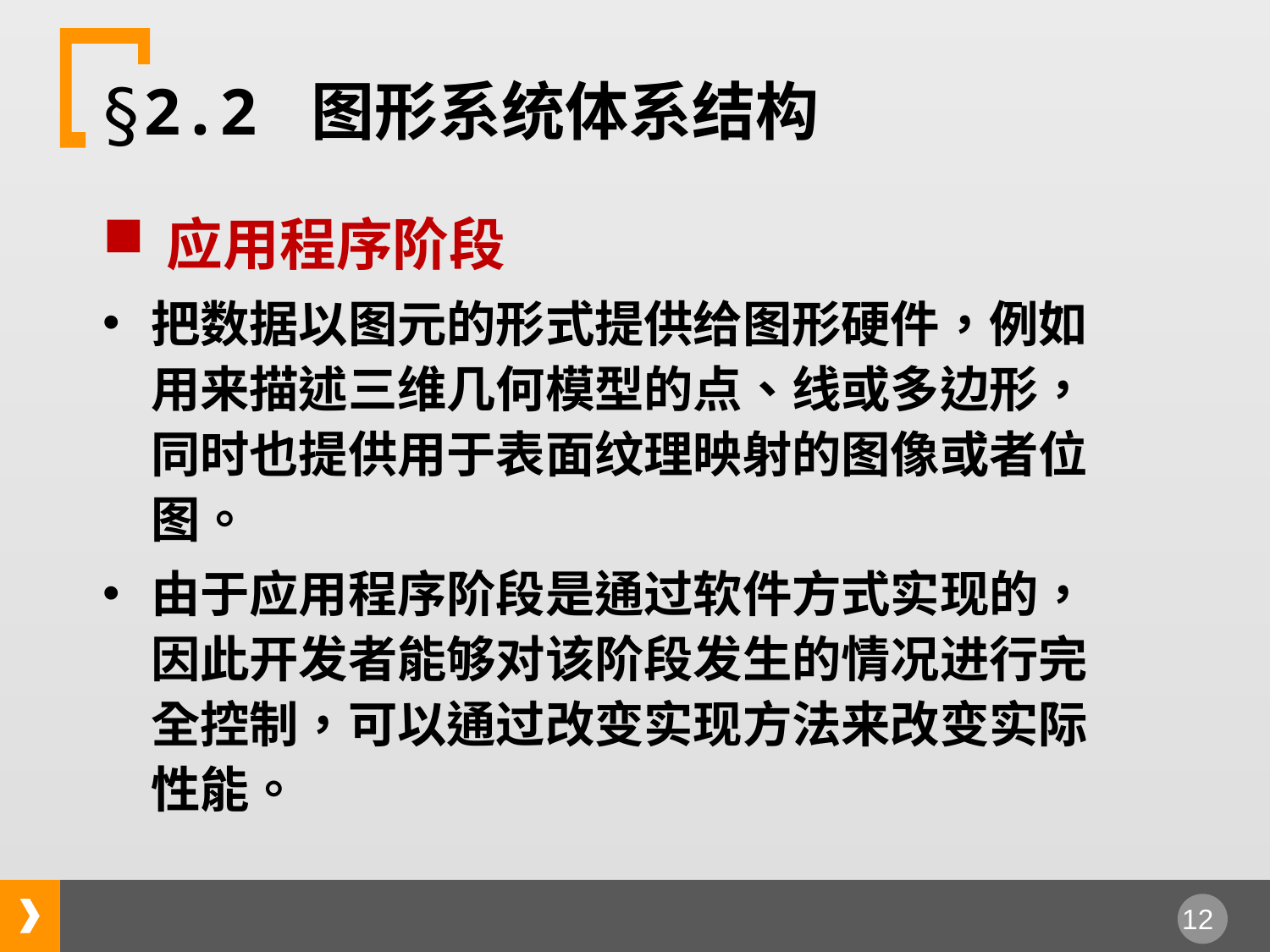

§2.2 图形系统体系结构
应用程序阶段
把数据以图元的形式提供给图形硬件，例如用来描述三维几何模型的点、线或多边形，同时也提供用于表面纹理映射的图像或者位图。
由于应用程序阶段是通过软件方式实现的，因此开发者能够对该阶段发生的情况进行完全控制，可以通过改变实现方法来改变实际性能。